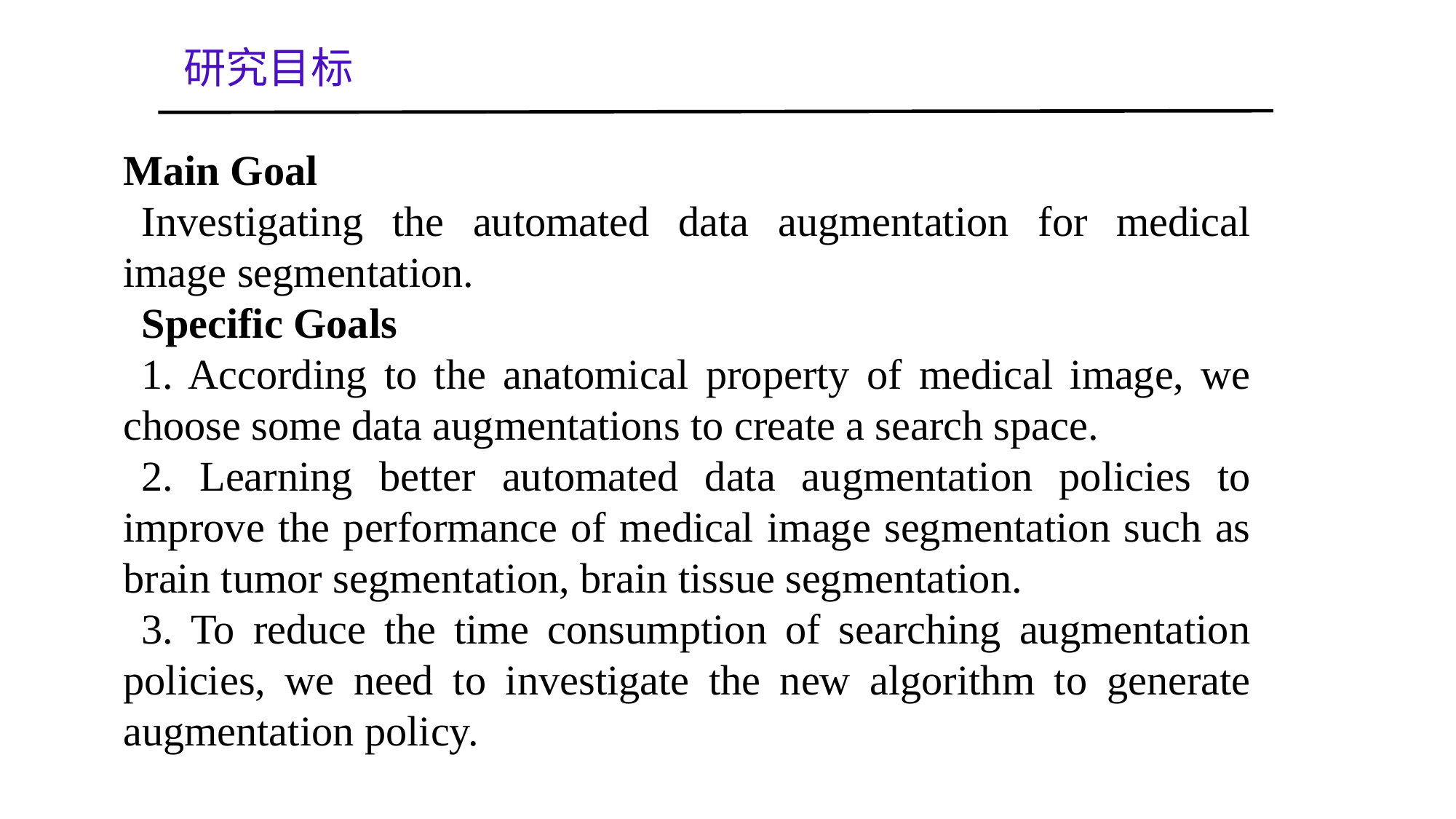

研究目标
Main Goal
Investigating the automated data augmentation for medical image segmentation.
Specific Goals
1. According to the anatomical property of medical image, we choose some data augmentations to create a search space.
2. Learning better automated data augmentation policies to improve the performance of medical image segmentation such as brain tumor segmentation, brain tissue segmentation.
3. To reduce the time consumption of searching augmentation policies, we need to investigate the new algorithm to generate augmentation policy.